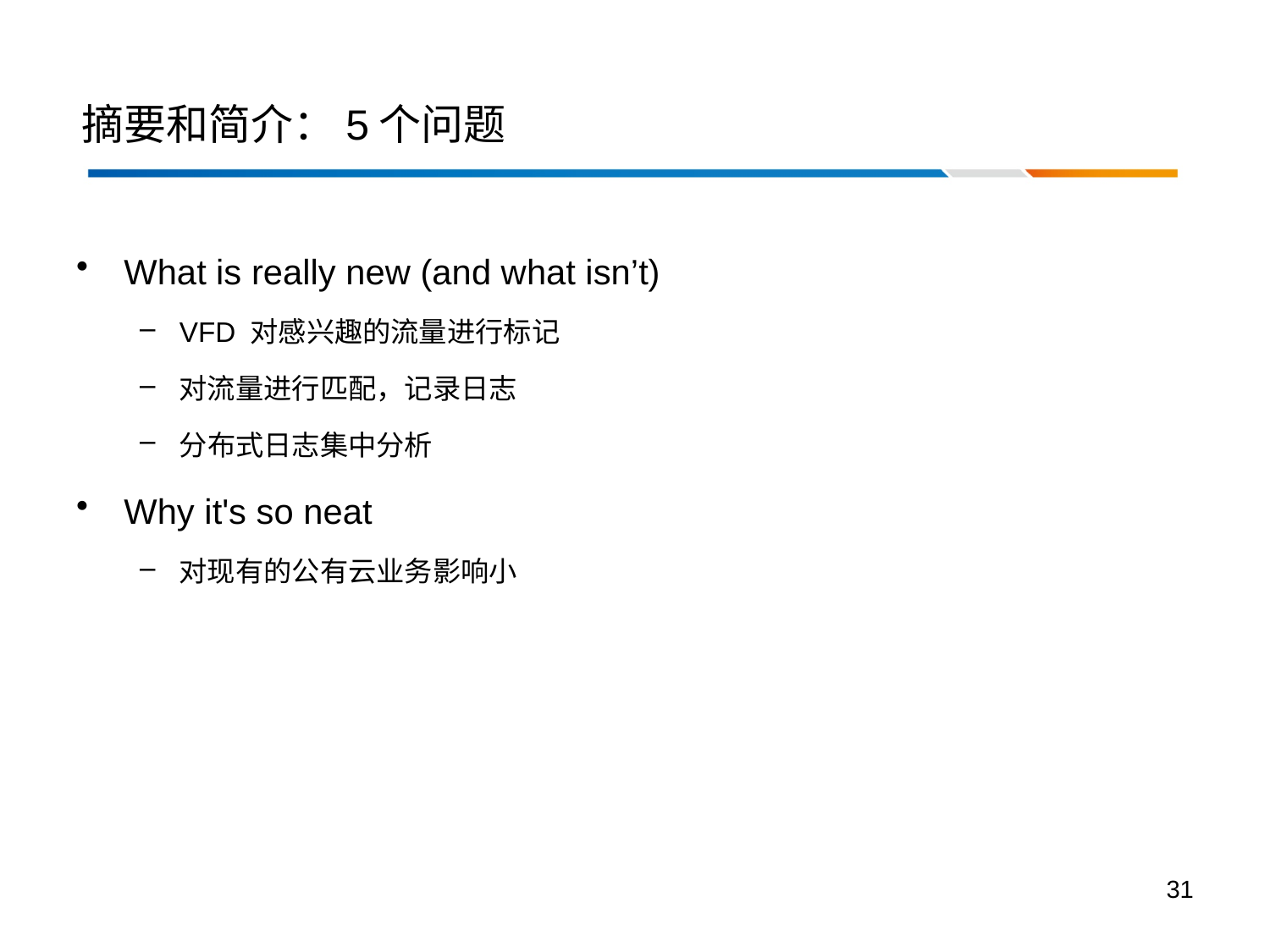

# 摘要和简介：5个问题
What is really new (and what isn’t)
VFD 对感兴趣的流量进行标记
对流量进行匹配，记录日志
分布式日志集中分析
Why it's so neat
对现有的公有云业务影响小
31